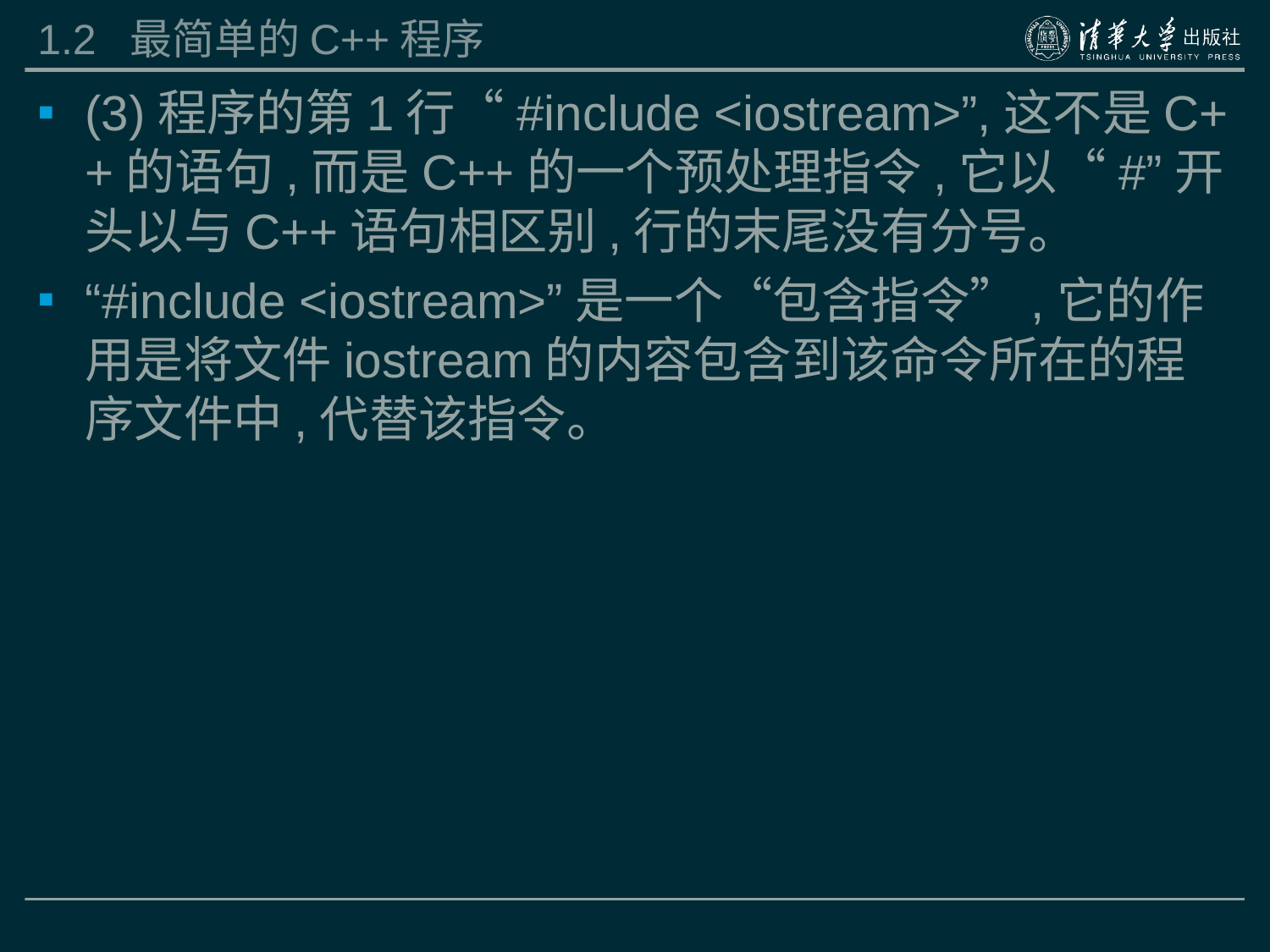

# 1.2  最简单的C++程序
(3)程序的第1行“#include <iostream>”,这不是C++的语句,而是C++的一个预处理指令,它以“#”开头以与C++语句相区别,行的末尾没有分号。
“#include <iostream>”是一个“包含指令”,它的作用是将文件iostream的内容包含到该命令所在的程序文件中,代替该指令。